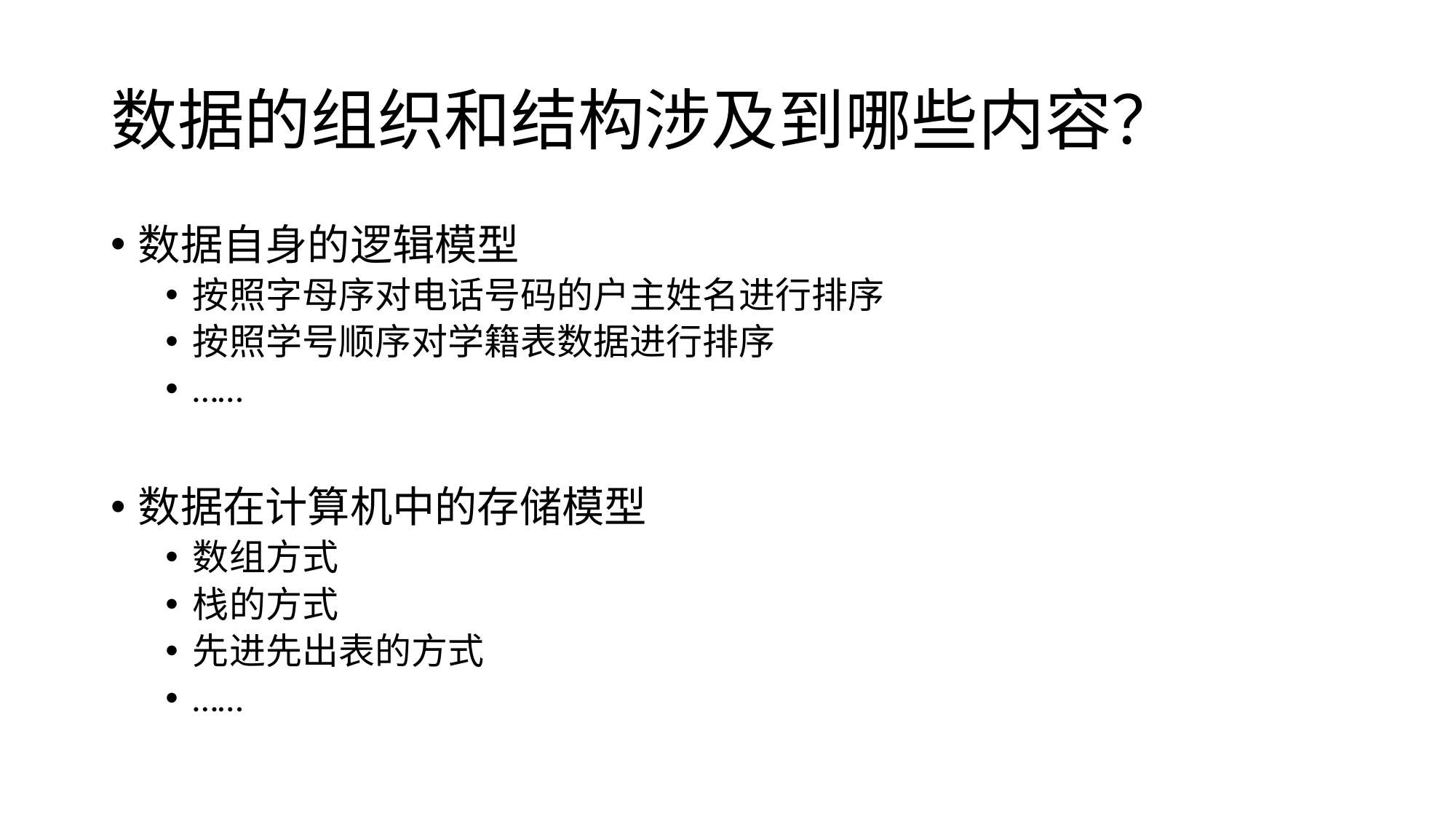

# 数据的组织和结构涉及到哪些内容？
数据自身的逻辑模型
按照字母序对电话号码的户主姓名进行排序
按照学号顺序对学籍表数据进行排序
……

数据在计算机中的存储模型
数组方式
栈的方式
先进先出表的方式
……